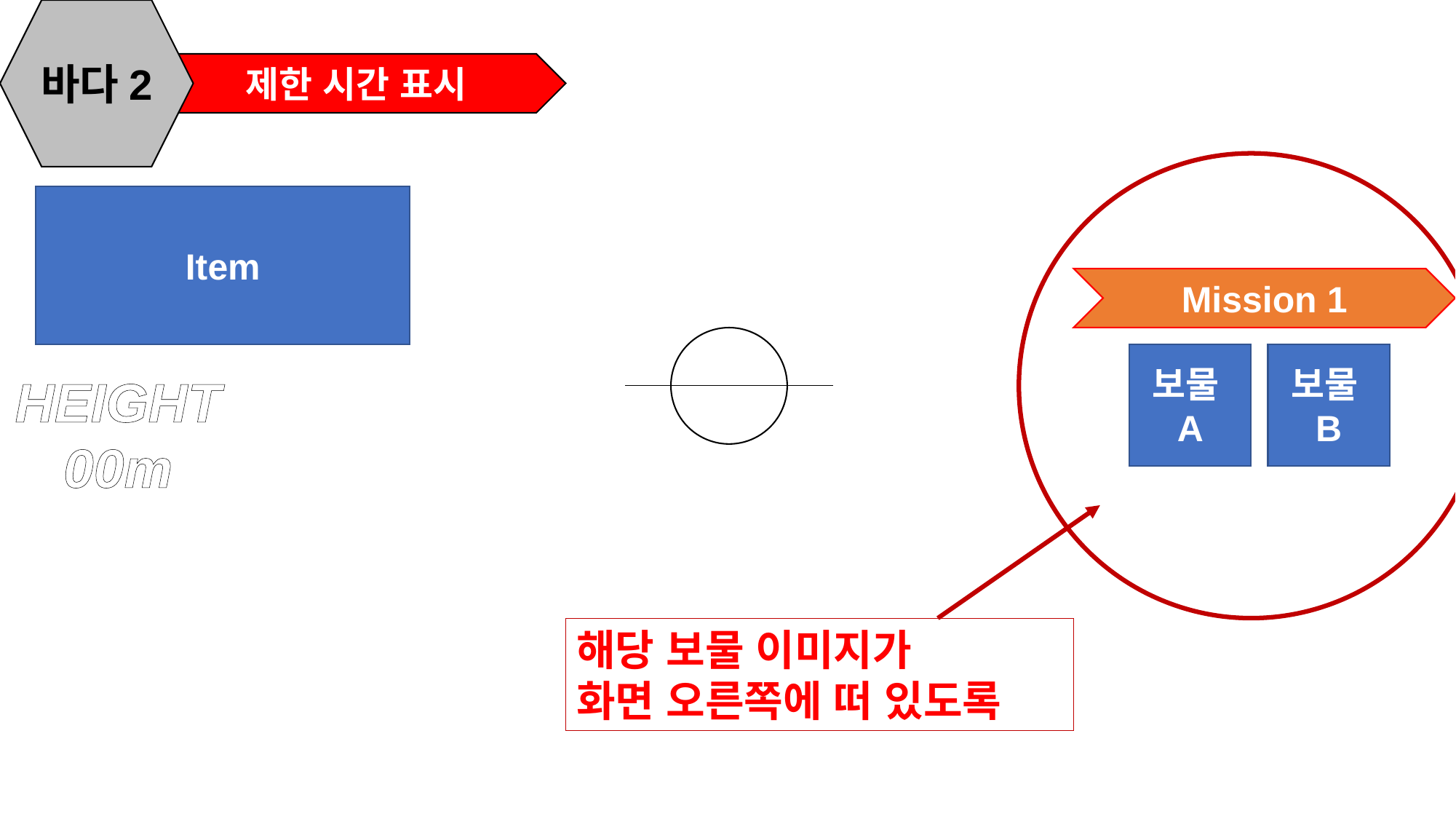

바다2
제한 시간 표시

Item
Mission 1

보물A
보물B
HEIGHT
00m
해당 보물 이미지가
화면 오른쪽에 떠 있도록